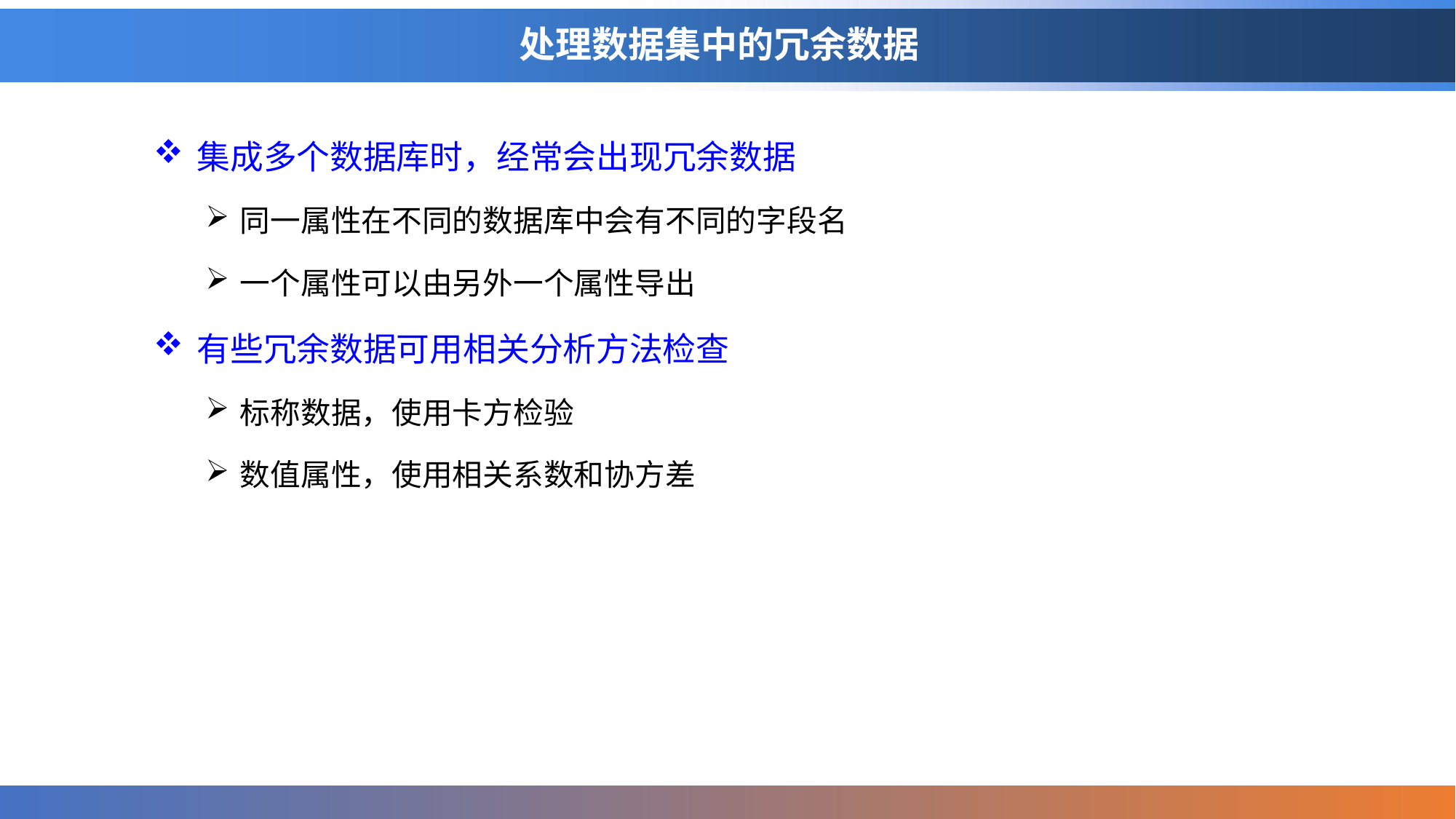

# 处理数据集中的冗余数据
集成多个数据库时，经常会出现冗余数据
同一属性在不同的数据库中会有不同的字段名
一个属性可以由另外一个属性导出
有些冗余数据可用相关分析方法检查
标称数据，使用卡方检验
数值属性，使用相关系数和协方差